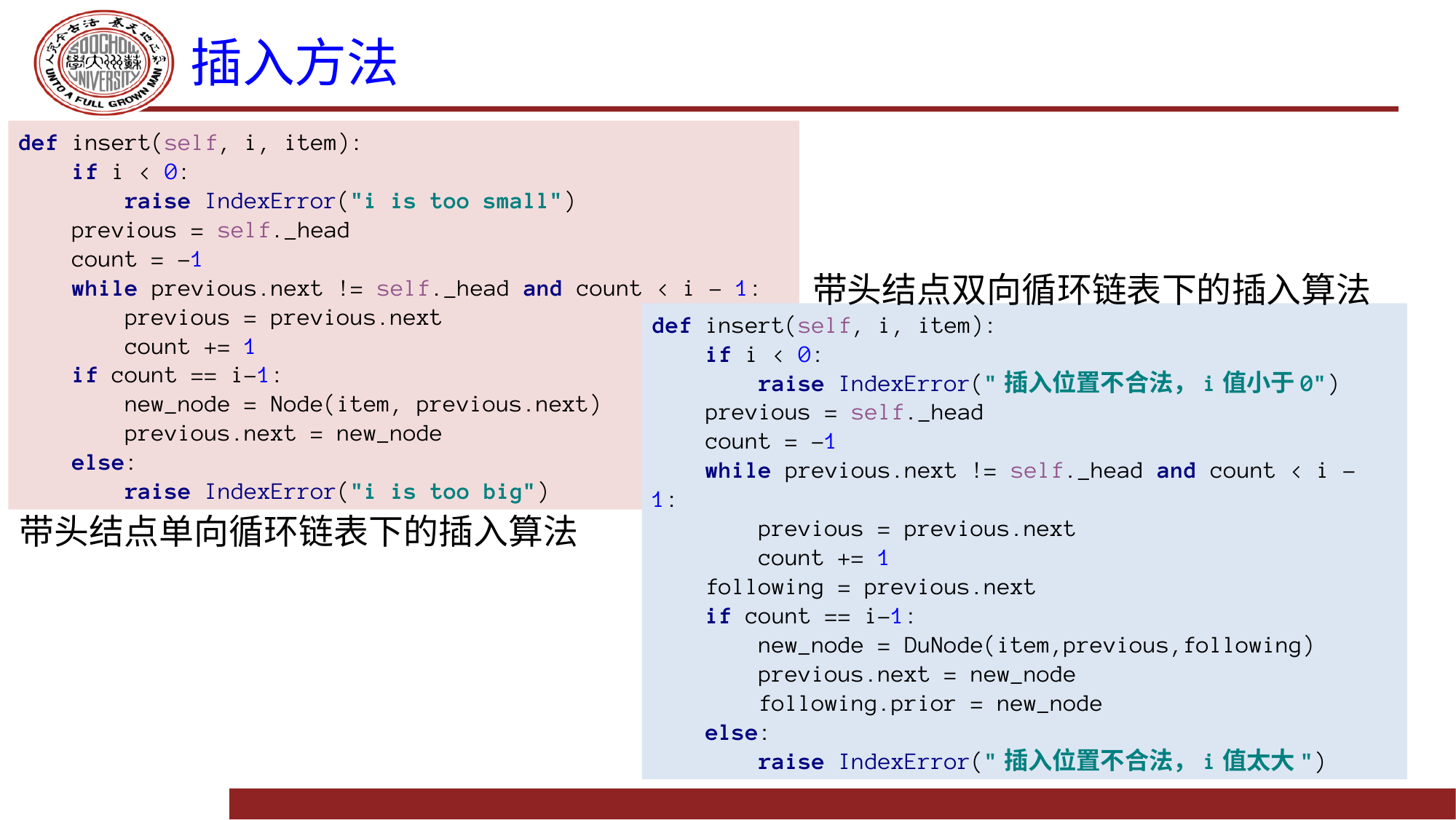

# 插入方法
def insert(self, i, item):
    if i < 0:
        raise IndexError("i is too small")
    previous = self._head
    count = -1
    while previous.next != self._head and count < i - 1:
        previous = previous.next
        count += 1
    if count == i-1:
        new_node = Node(item, previous.next)
        previous.next = new_node
    else:
        raise IndexError("i is too big")
带头结点双向循环链表下的插入算法
def insert(self, i, item):
    if i < 0:
        raise IndexError("插入位置不合法，i值小于0")
    previous = self._head
    count = -1
    while previous.next != self._head and count < i - 1:
        previous = previous.next
        count += 1
    following = previous.next
    if count == i-1:
        new_node = DuNode(item,previous,following)
        previous.next = new_node
        following.prior = new_node
    else:
        raise IndexError("插入位置不合法，i值太大")
带头结点单向循环链表下的插入算法